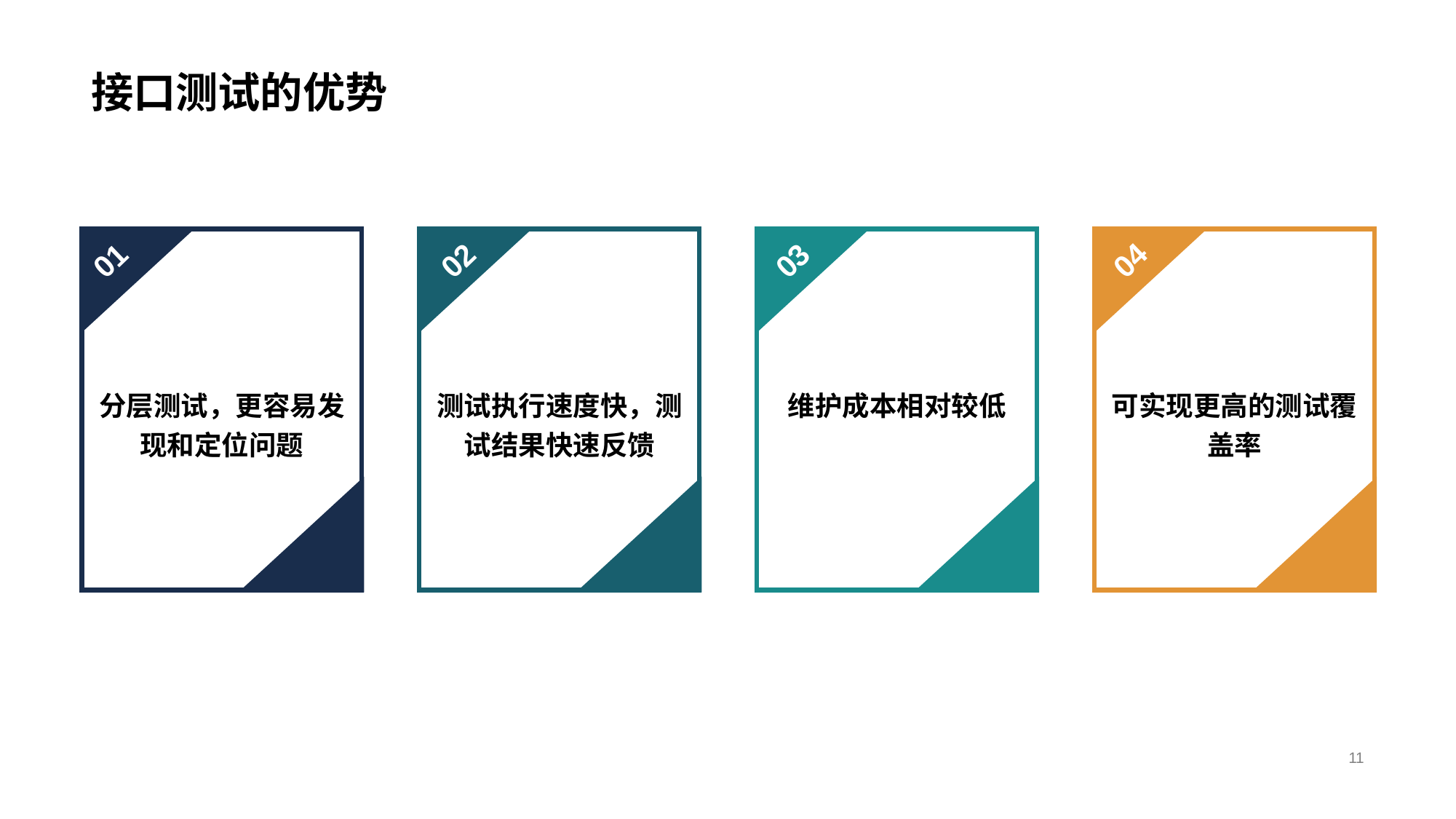

# 接口测试的优势

03
04
01
02
分层测试，更容易发现和定位问题
测试执行速度快，测试结果快速反馈
维护成本相对较低
可实现更高的测试覆盖率

11